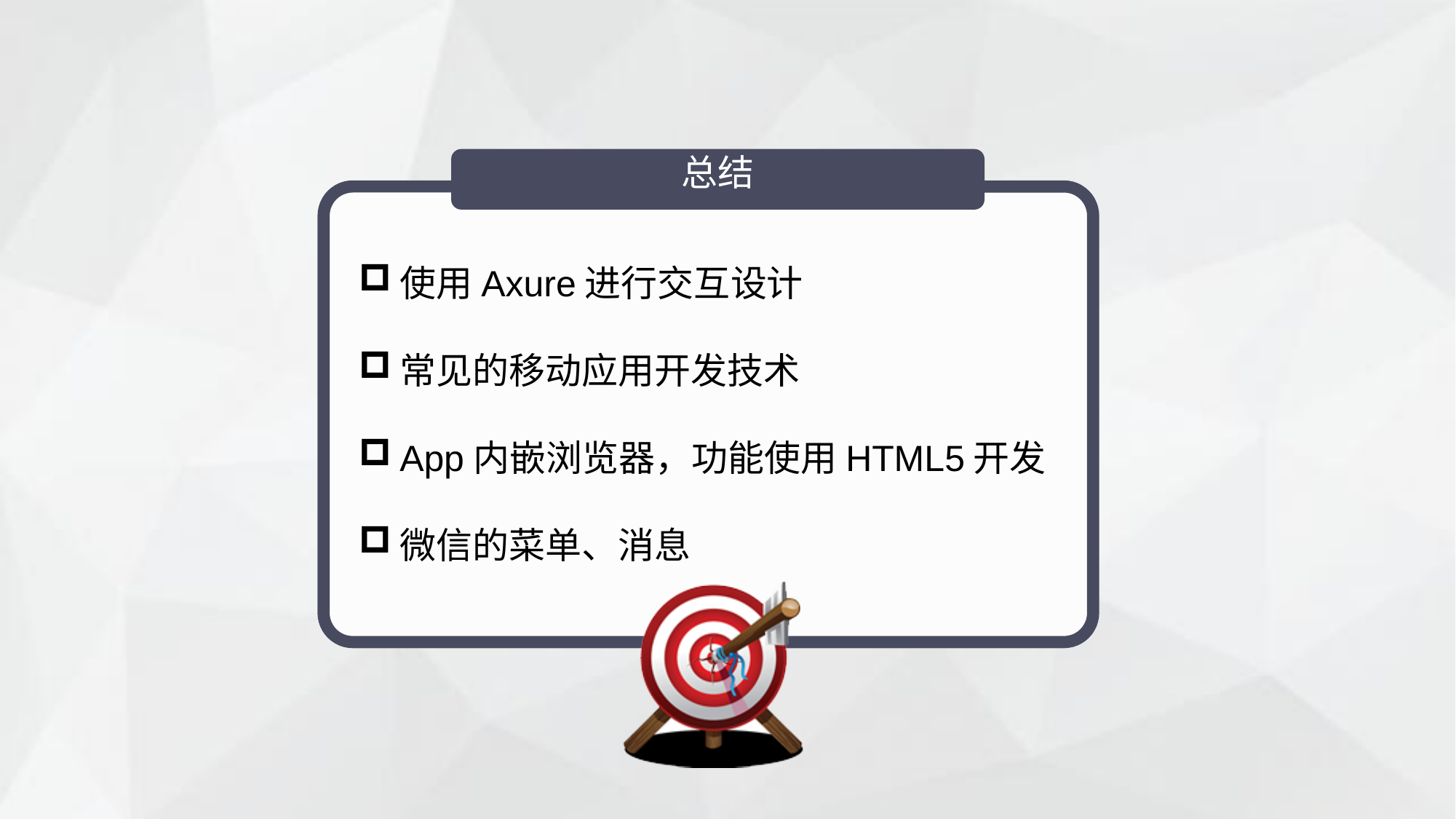

# 总结
使用Axure进行交互设计
常见的移动应用开发技术
App内嵌浏览器，功能使用HTML5开发
微信的菜单、消息